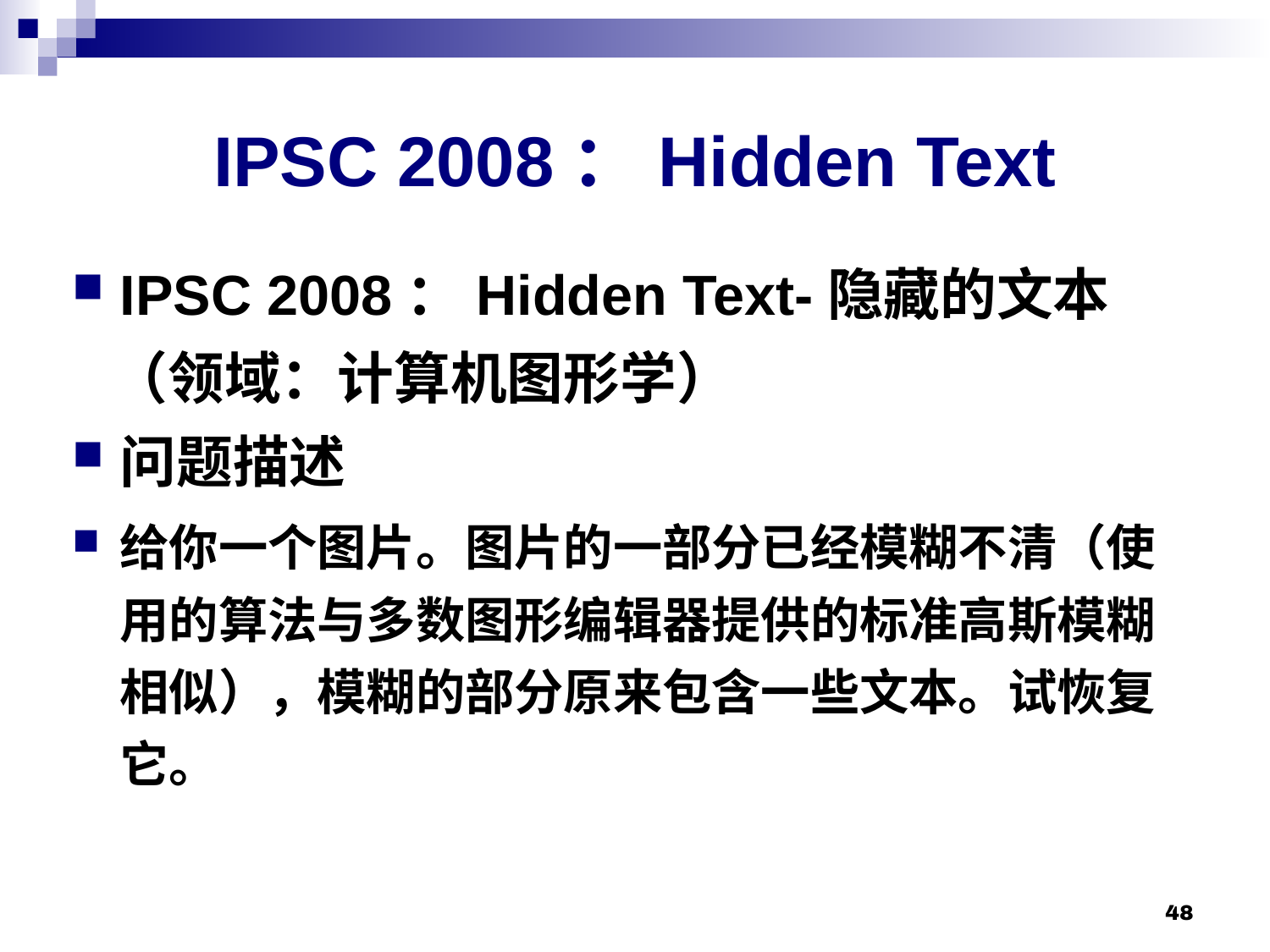

# IPSC 2008：Hidden Text
IPSC 2008：Hidden Text-隐藏的文本
  （领域：计算机图形学）
问题描述
给你一个图片。图片的一部分已经模糊不清（使用的算法与多数图形编辑器提供的标准高斯模糊相似），模糊的部分原来包含一些文本。试恢复它。
48